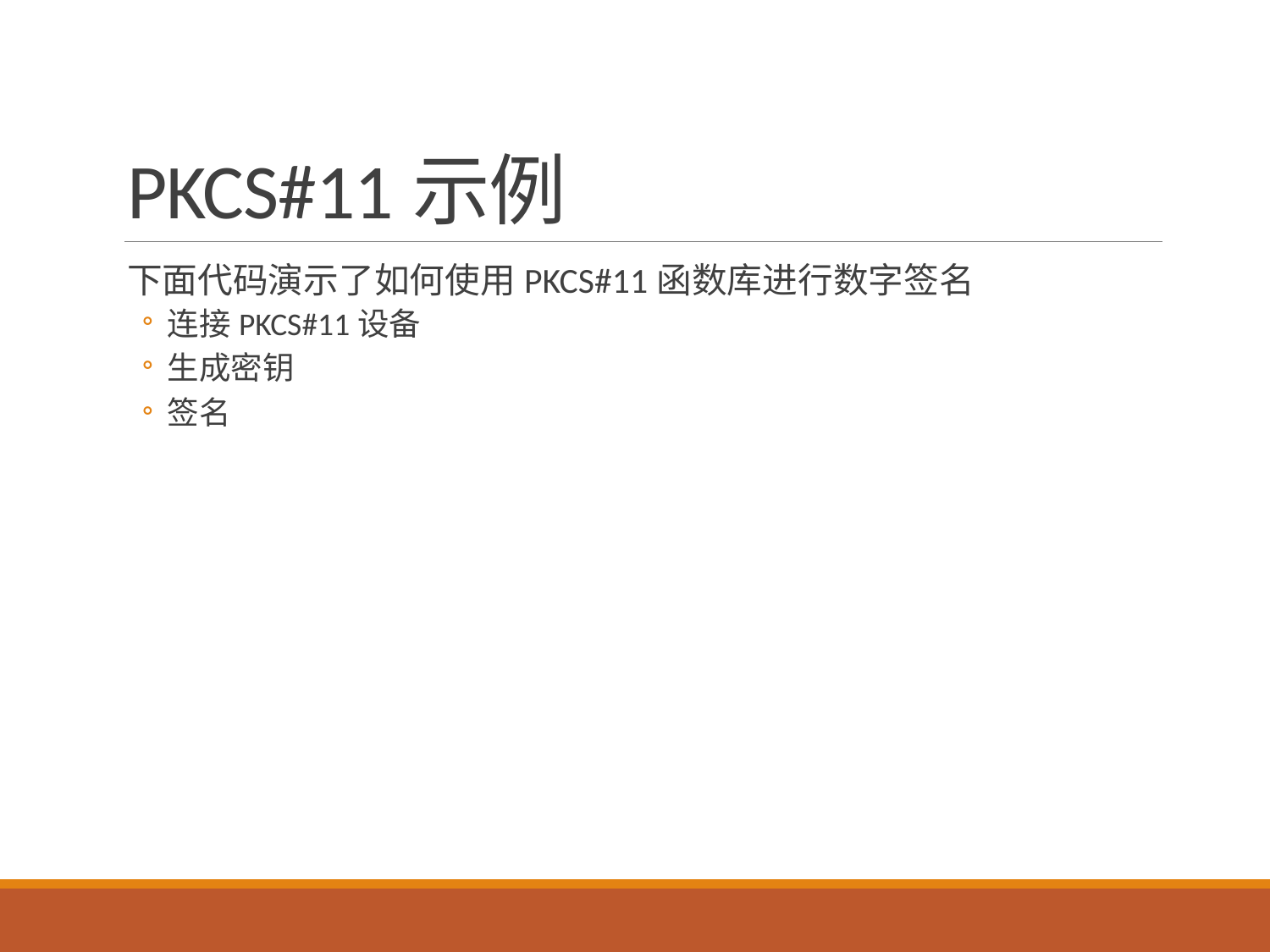

# PKCS#11示例
下面代码演示了如何使用PKCS#11函数库进行数字签名
连接PKCS#11设备
生成密钥
签名
64